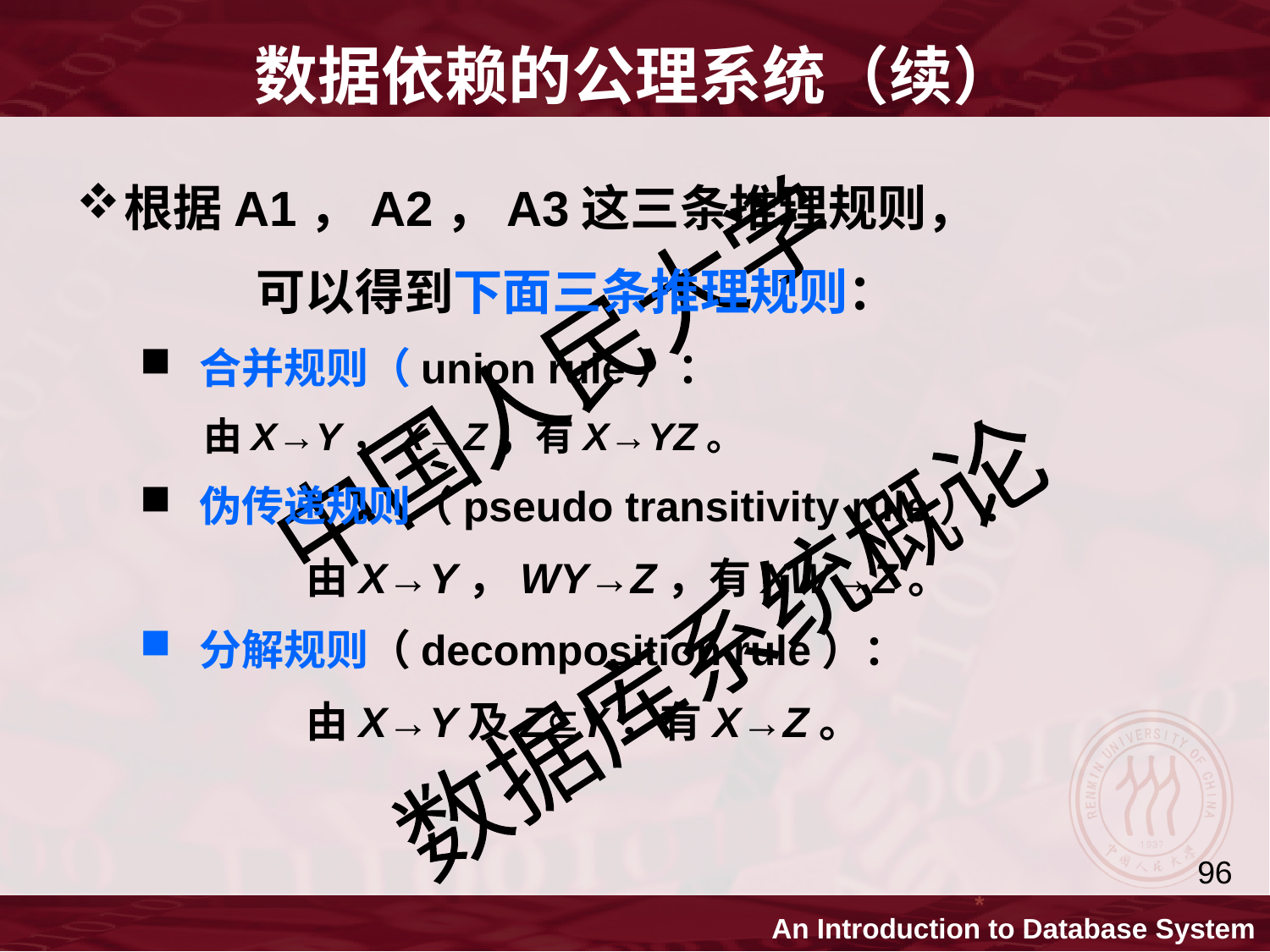

数据依赖的公理系统（续）
根据A1，A2，A3这三条推理规则，
               可以得到下面三条推理规则：
 合并规则（union rule）：
由X→Y，X→Z，有X→YZ。
 伪传递规则（pseudo transitivity rule）：
		由X→Y，WY→Z，有XW→Z。
 分解规则（decomposition rule）：
		由X→Y及Z⊆Y，有X→Z。

*